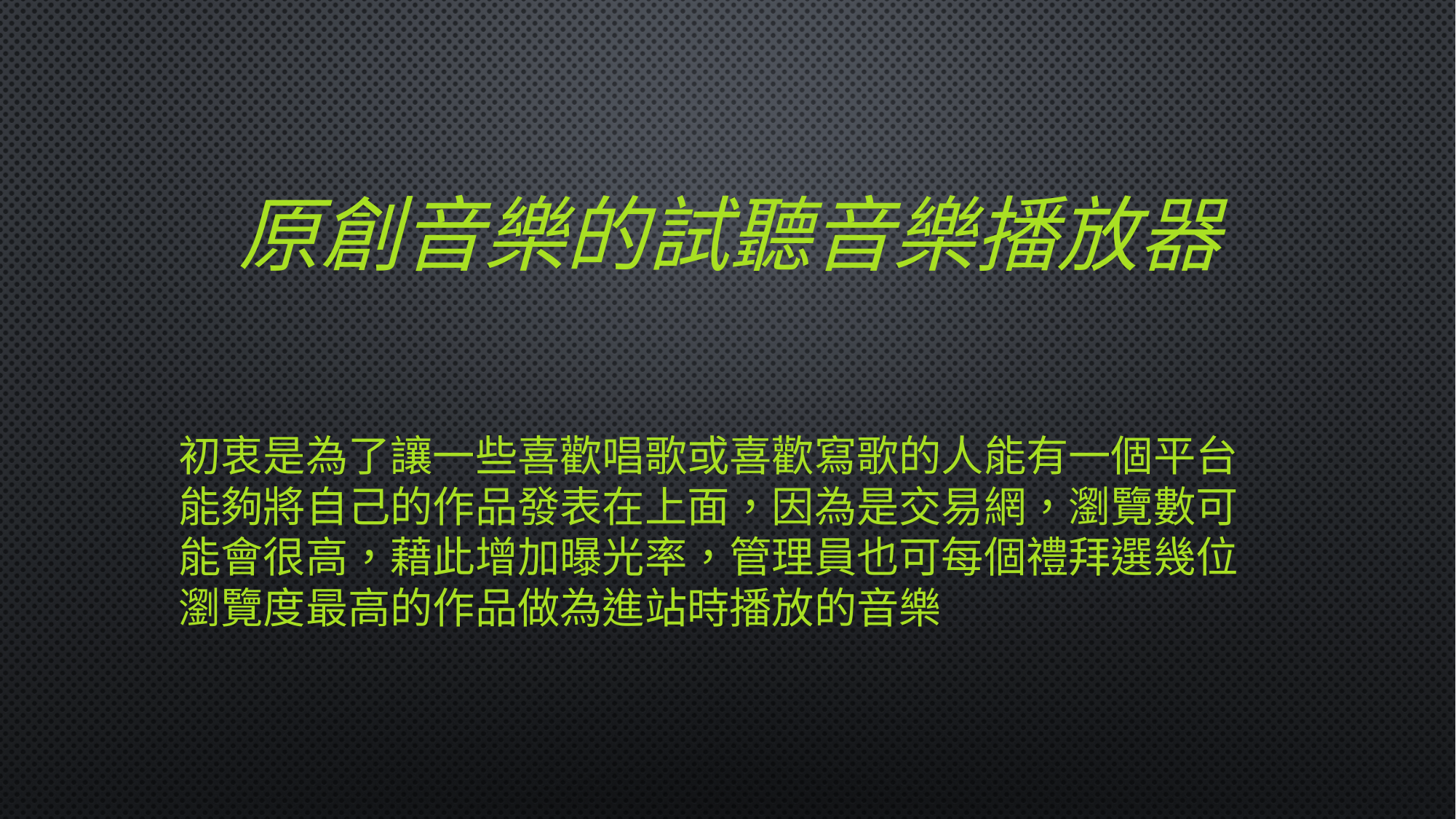

# 原創音樂的試聽音樂播放器

初衷是為了讓一些喜歡唱歌或喜歡寫歌的人能有一個平台能夠將自己的作品發表在上面，因為是交易網，瀏覽數可能會很高，藉此增加曝光率，管理員也可每個禮拜選幾位瀏覽度最高的作品做為進站時播放的音樂